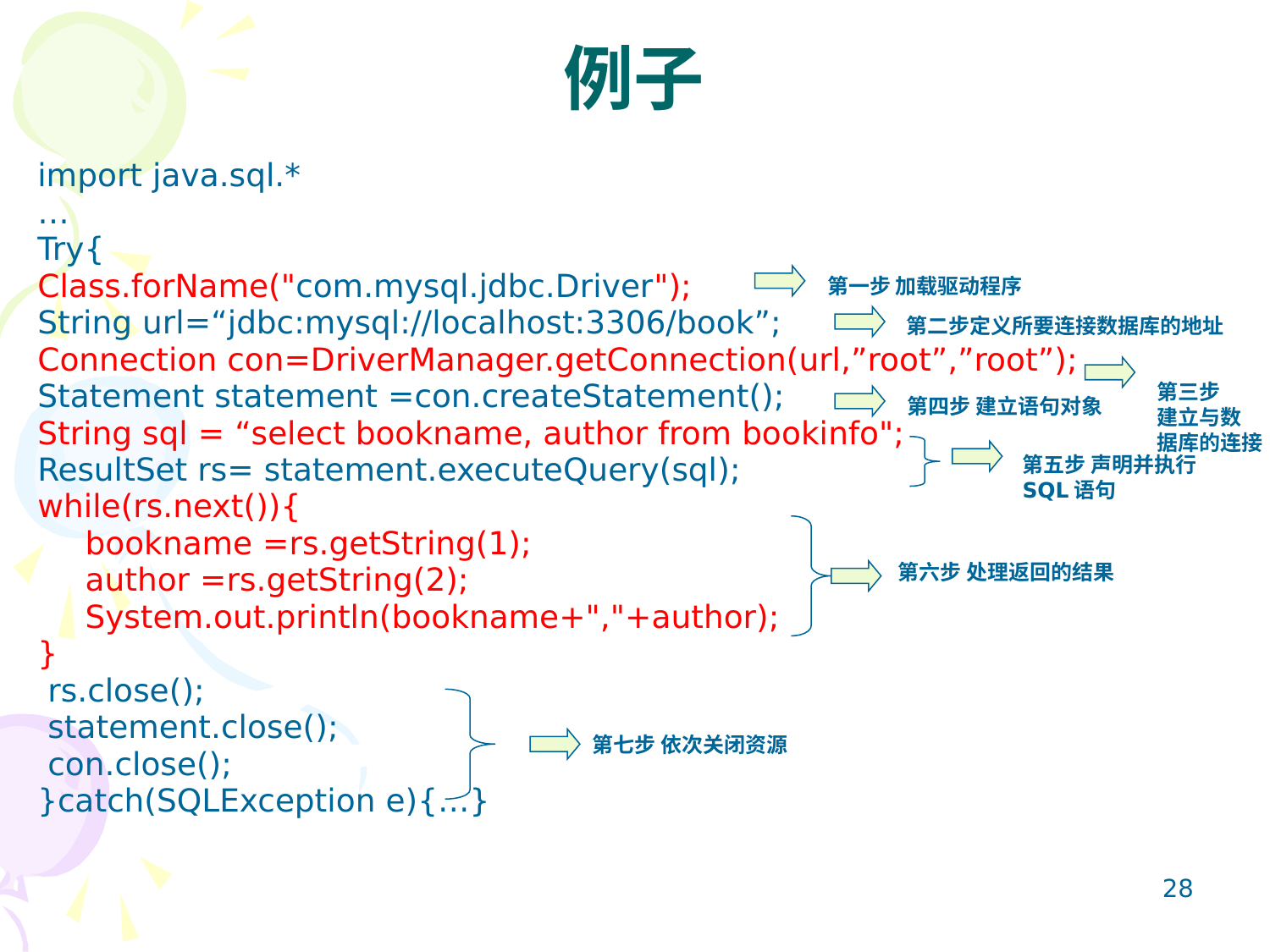

# 例子
import java.sql.*
…
Try{
Class.forName("com.mysql.jdbc.Driver");
String url=“jdbc:mysql://localhost:3306/book”;
Connection con=DriverManager.getConnection(url,”root”,”root”);
Statement statement =con.createStatement();
String sql = “select bookname, author from bookinfo";
ResultSet rs= statement.executeQuery(sql);
while(rs.next()){
	bookname =rs.getString(1);
	author =rs.getString(2);
	System.out.println(bookname+","+author);
}
 rs.close();
 statement.close();
 con.close();
}catch(SQLException e){…}

第一步 加载驱动程序
第二步定义所要连接数据库的地址

第三步
建立与数
据库的连接

第四步 建立语句对象

第五步 声明并执行SQL语句

第六步 处理返回的结果

第七步 依次关闭资源

28